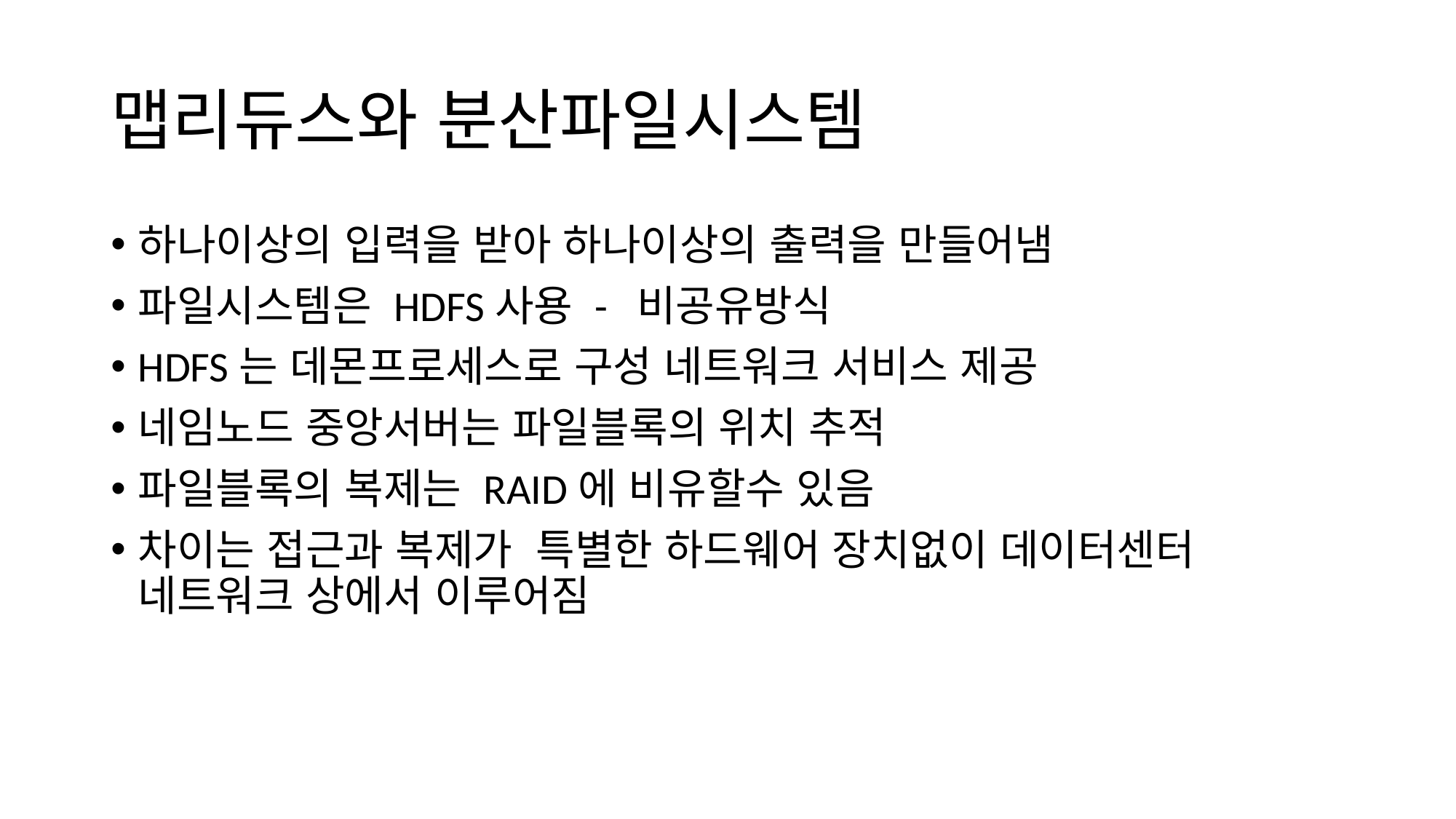

# 맵리듀스와 분산파일시스템
하나이상의 입력을 받아 하나이상의 출력을 만들어냄
파일시스템은 HDFS사용 -  비공유방식
HDFS는 데몬프로세스로 구성 네트워크 서비스 제공
네임노드 중앙서버는 파일블록의 위치 추적
파일블록의 복제는 RAID에 비유할수 있음
차이는 접근과 복제가  특별한 하드웨어 장치없이 데이터센터 네트워크 상에서 이루어짐